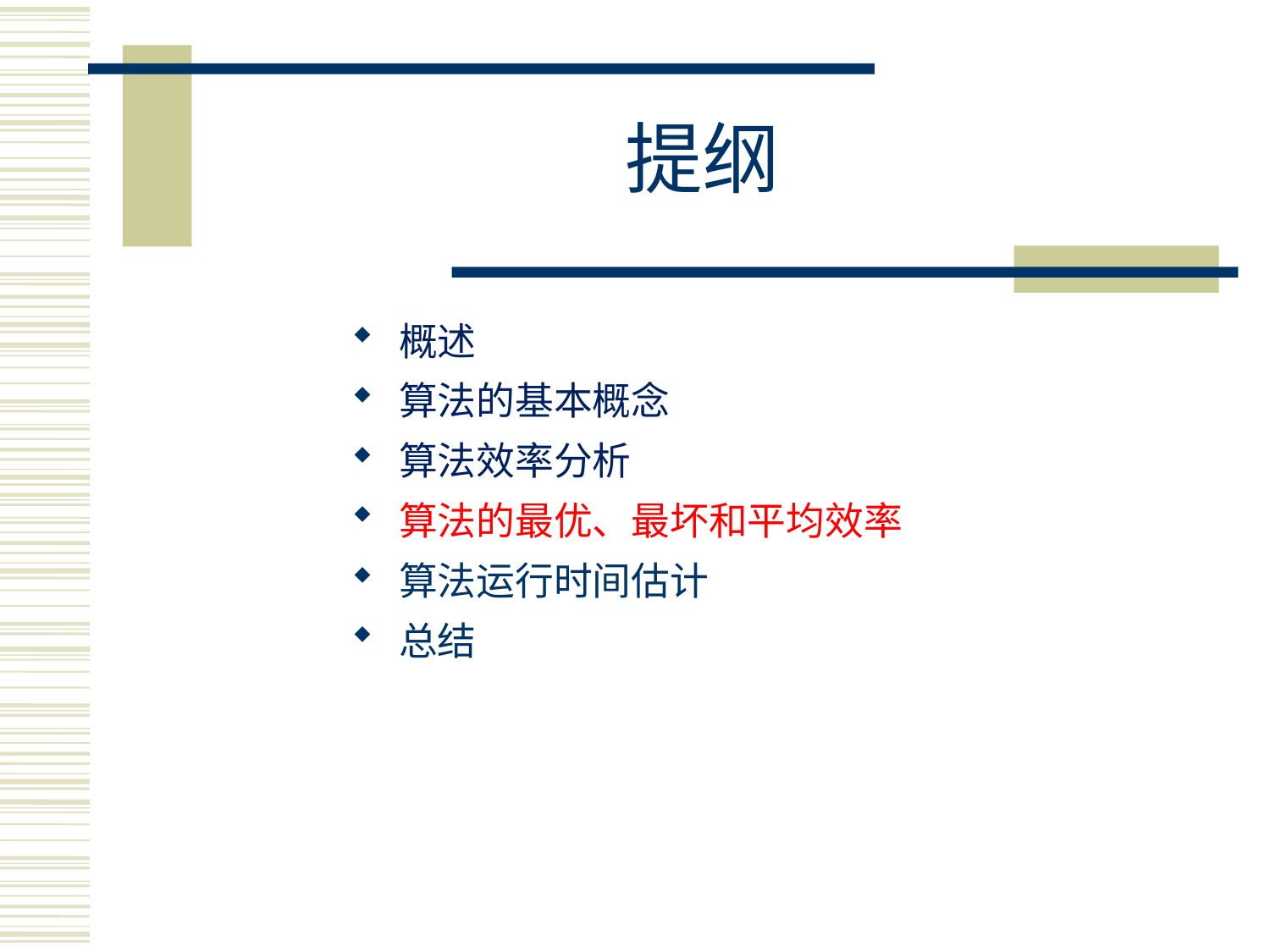

# 提纲
概述
算法的基本概念
算法效率分析
算法的最优、最坏和平均效率
算法运行时间估计
总结